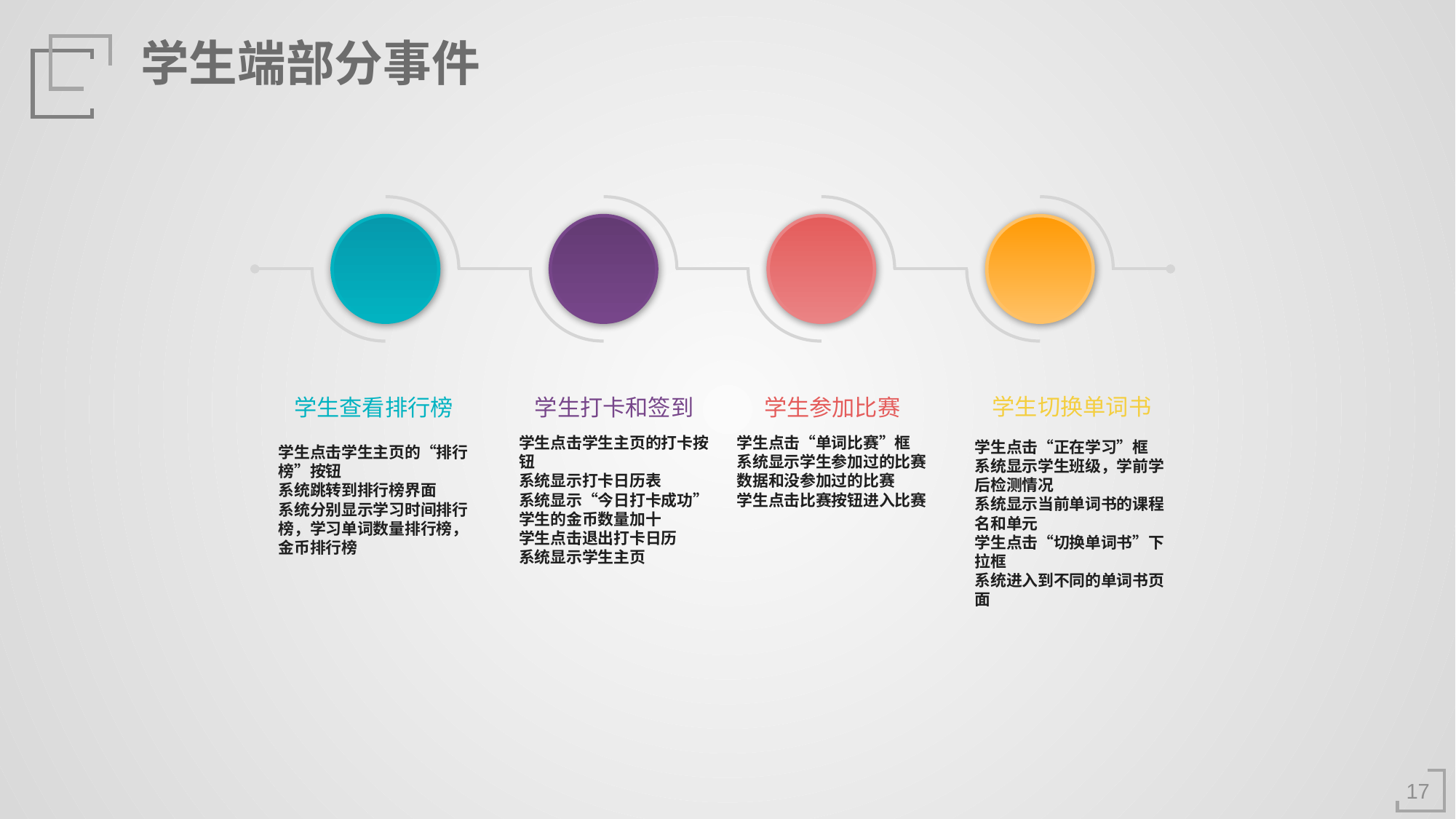

学生端部分事件

学生切换单词书
学生点击“正在学习”框
系统显示学生班级，学前学后检测情况
系统显示当前单词书的课程名和单元
学生点击“切换单词书”下拉框
系统进入到不同的单词书页面

学生查看排行榜
学生点击学生主页的“排行榜”按钮
系统跳转到排行榜界面
系统分别显示学习时间排行榜，学习单词数量排行榜，金币排行榜
学生打卡和签到
学生点击学生主页的打卡按钮
系统显示打卡日历表
系统显示“今日打卡成功”
学生的金币数量加十
学生点击退出打卡日历
系统显示学生主页
学生参加比赛
学生点击“单词比赛”框
系统显示学生参加过的比赛数据和没参加过的比赛
学生点击比赛按钮进入比赛